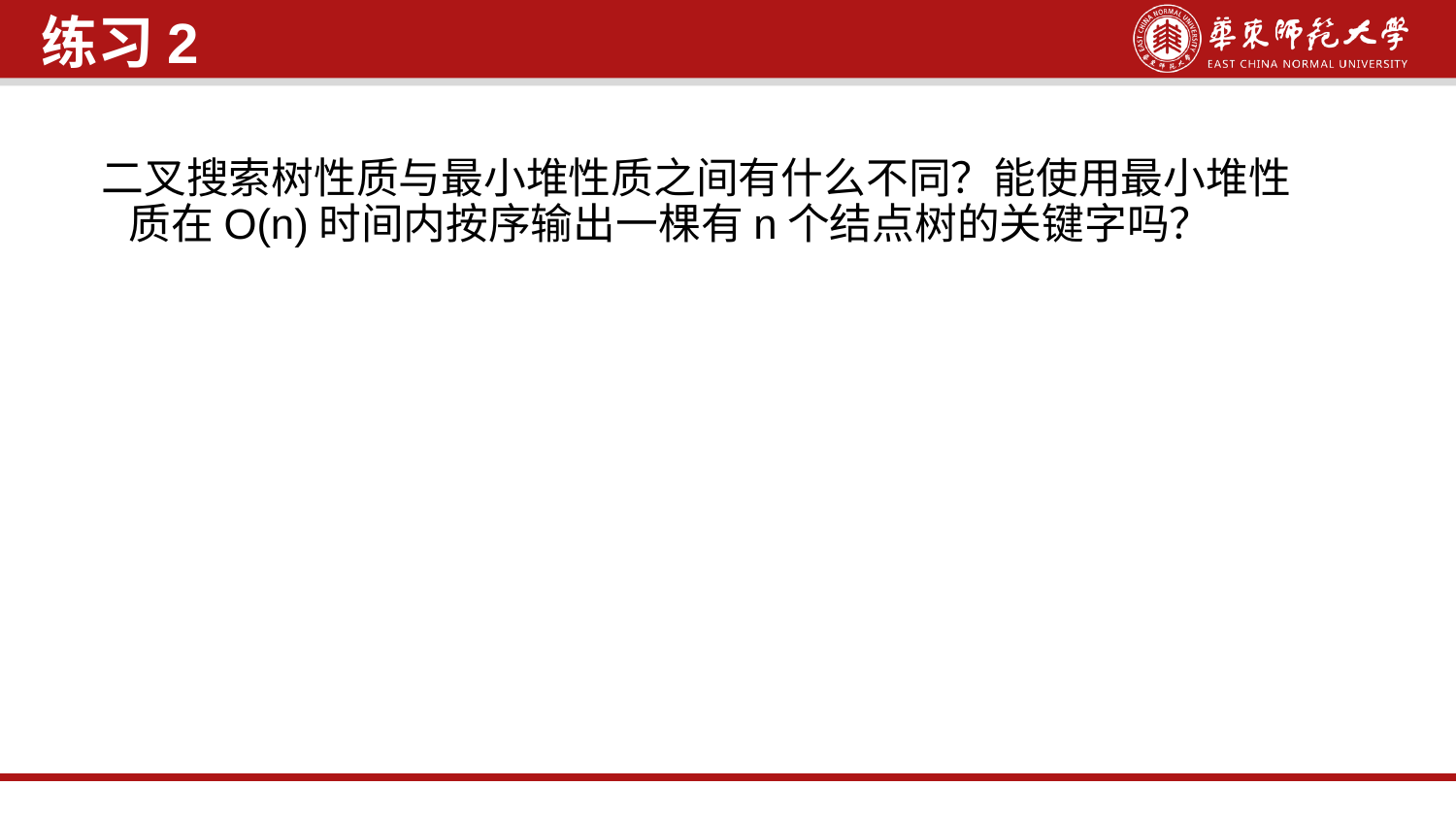

15
练习2
二叉搜索树性质与最小堆性质之间有什么不同？能使用最小堆性质在O(n)时间内按序输出一棵有n个结点树的关键字吗？